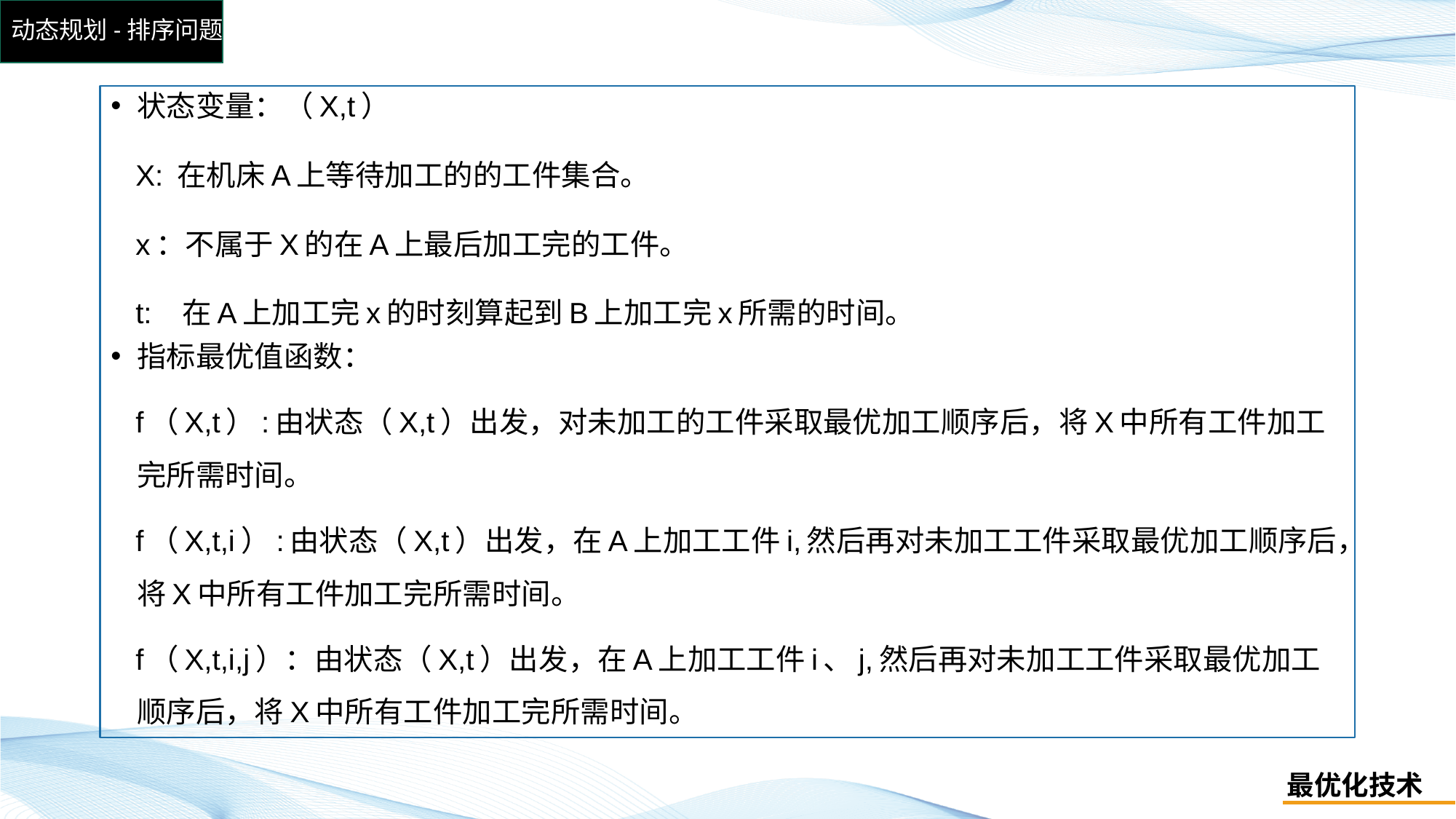

# 动态规划-排序问题
状态变量：（X,t）
   X: 在机床A上等待加工的的工件集合。
   x：不属于X的在A上最后加工完的工件。
   t:   在A上加工完x的时刻算起到B上加工完x所需的时间。
指标最优值函数：
   f（X,t）:由状态（X,t）出发，对未加工的工件采取最优加工顺序后，将X中所有工件加工完所需时间。
   f（X,t,i）:由状态（X,t）出发，在A上加工工件i,然后再对未加工工件采取最优加工顺序后，将X中所有工件加工完所需时间。
   f（X,t,i,j）：由状态（X,t）出发，在A上加工工件i、j,然后再对未加工工件采取最优加工顺序后，将X中所有工件加工完所需时间。